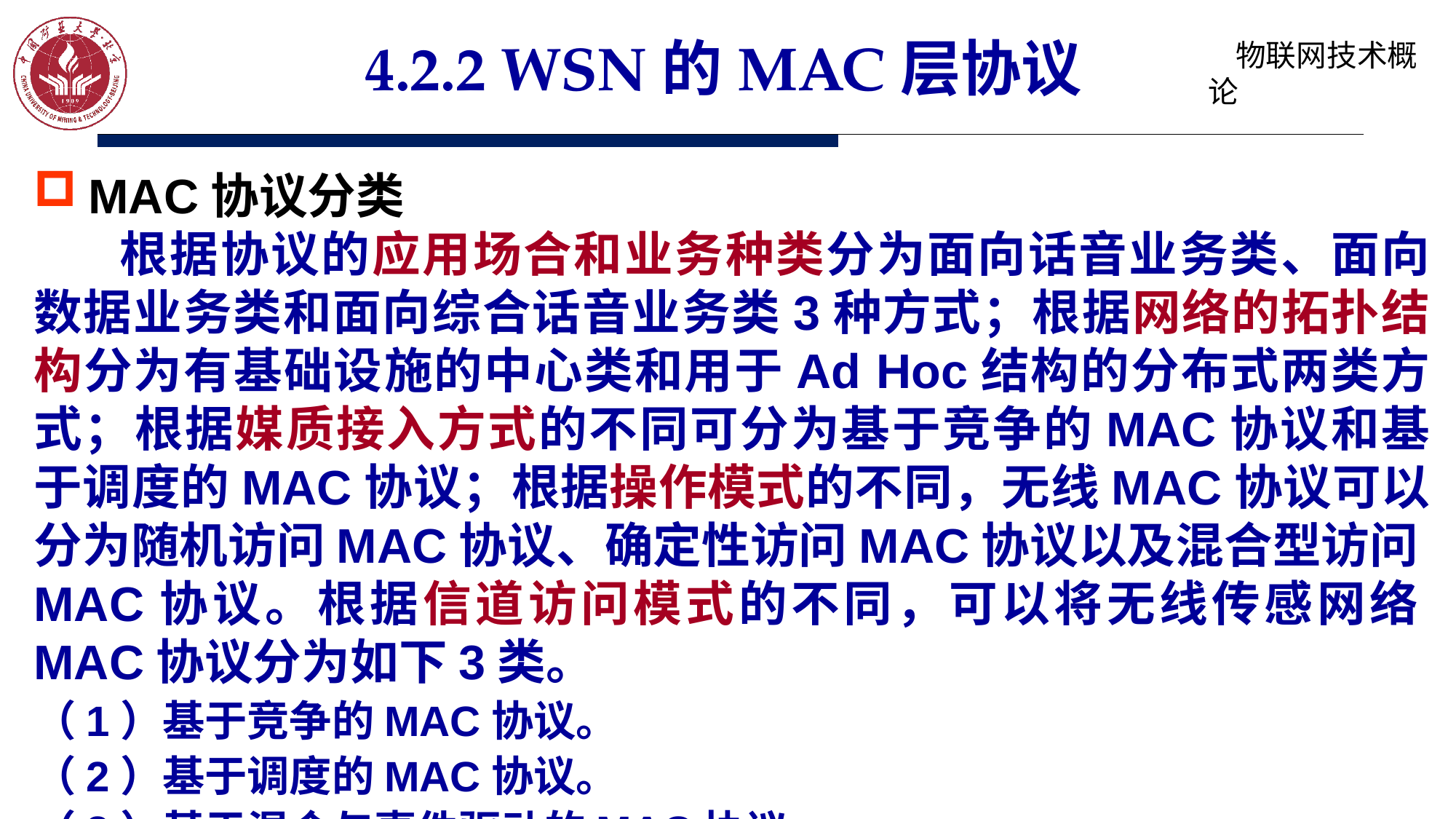

# 4.2.2 WSN的MAC层协议
MAC协议分类
根据协议的应用场合和业务种类分为面向话音业务类、面向数据业务类和面向综合话音业务类3种方式；根据网络的拓扑结构分为有基础设施的中心类和用于Ad Hoc结构的分布式两类方式；根据媒质接入方式的不同可分为基于竞争的MAC协议和基于调度的MAC协议；根据操作模式的不同，无线MAC协议可以分为随机访问MAC协议、确定性访问MAC协议以及混合型访问MAC协议。根据信道访问模式的不同，可以将无线传感网络MAC协议分为如下3类。
（1）基于竞争的MAC协议。
（2）基于调度的MAC协议。
（3）基于混合与事件驱动的MAC协议。